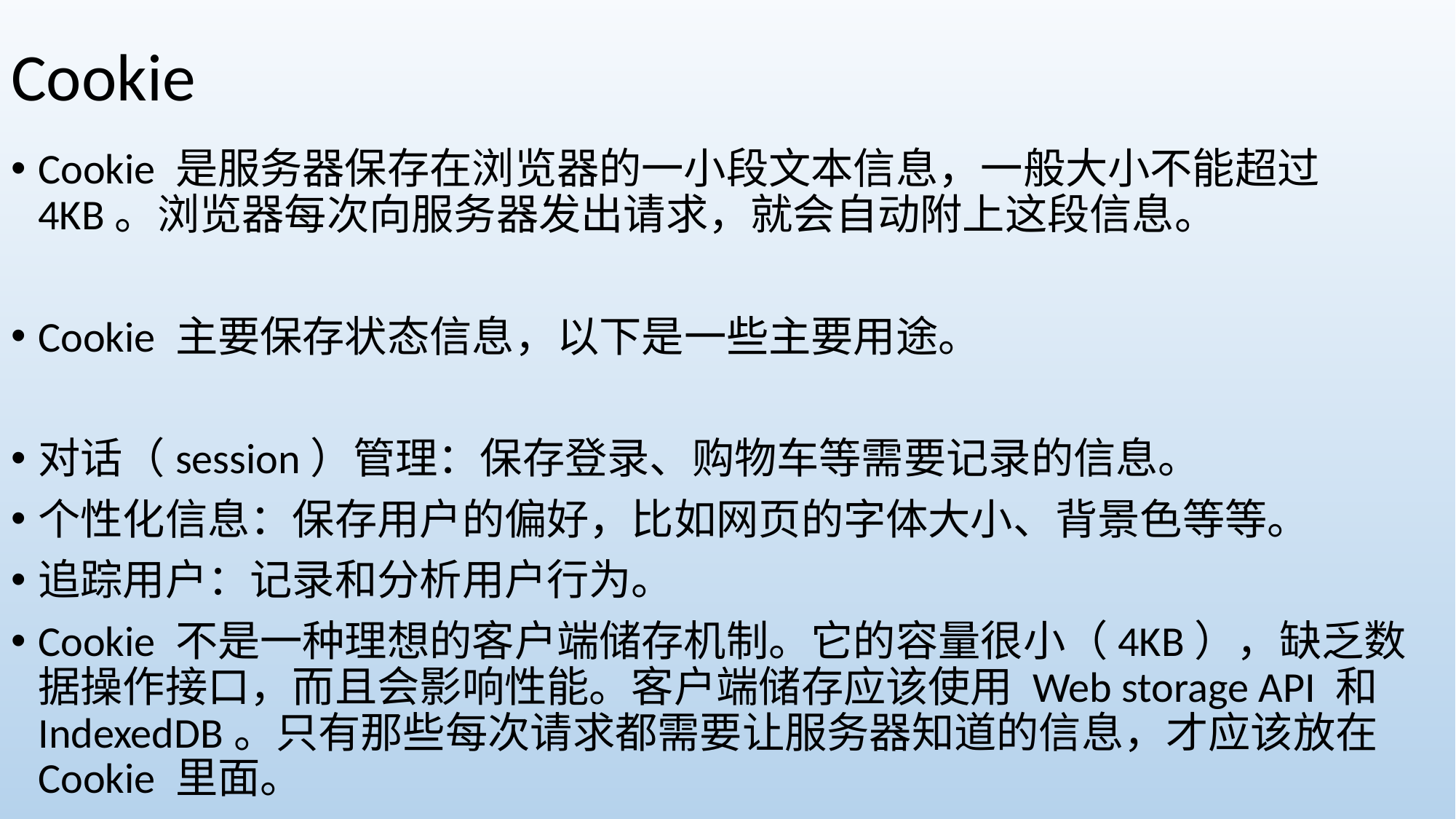

# Cookie
Cookie 是服务器保存在浏览器的一小段文本信息，一般大小不能超过4KB。浏览器每次向服务器发出请求，就会自动附上这段信息。

Cookie 主要保存状态信息，以下是一些主要用途。

对话（session）管理：保存登录、购物车等需要记录的信息。
个性化信息：保存用户的偏好，比如网页的字体大小、背景色等等。
追踪用户：记录和分析用户行为。
Cookie 不是一种理想的客户端储存机制。它的容量很小（4KB），缺乏数据操作接口，而且会影响性能。客户端储存应该使用 Web storage API 和 IndexedDB。只有那些每次请求都需要让服务器知道的信息，才应该放在 Cookie 里面。